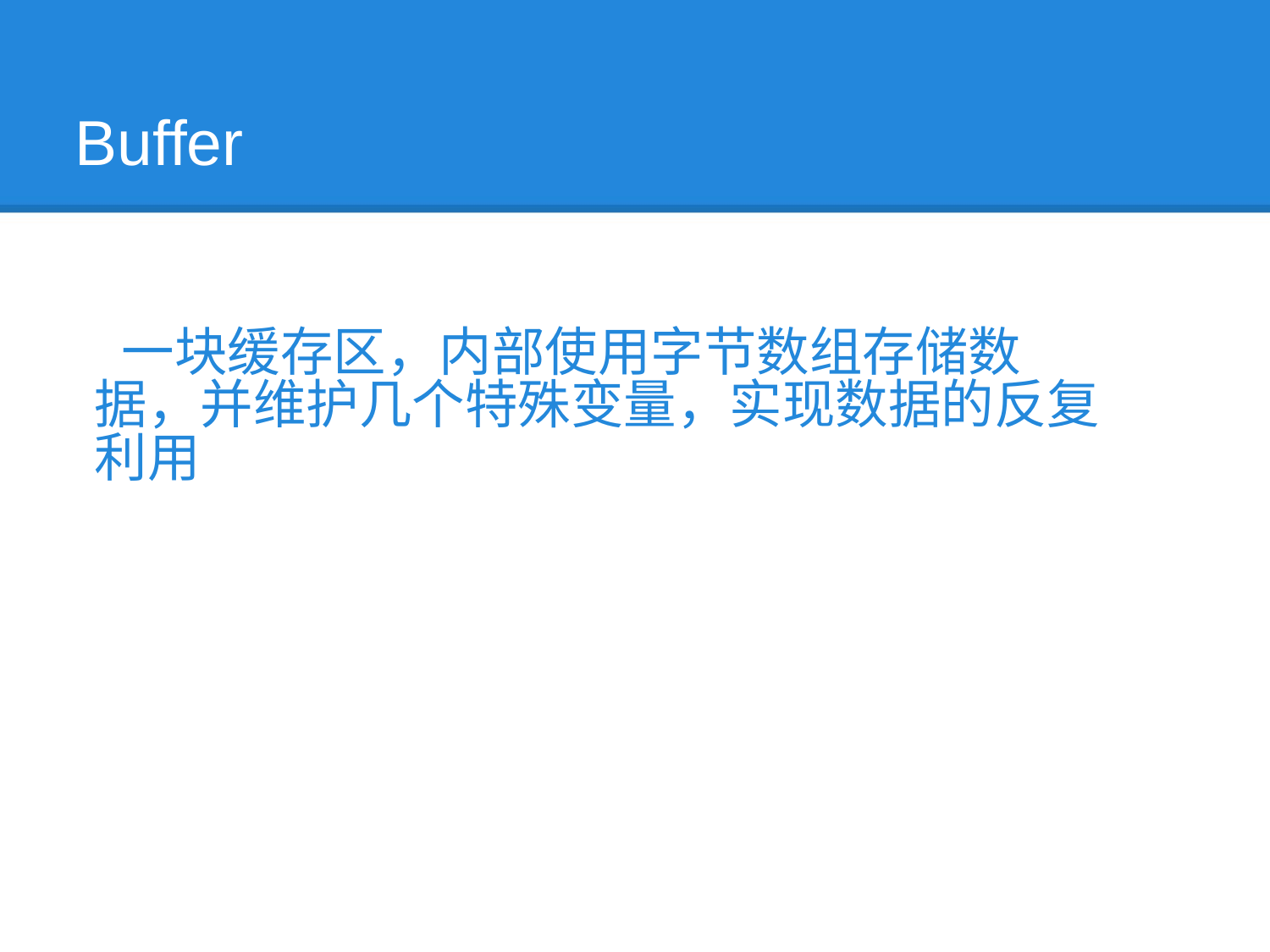

Buffer
 一块缓存区，内部使用字节数组存储数据，并维护几个特殊变量，实现数据的反复利用